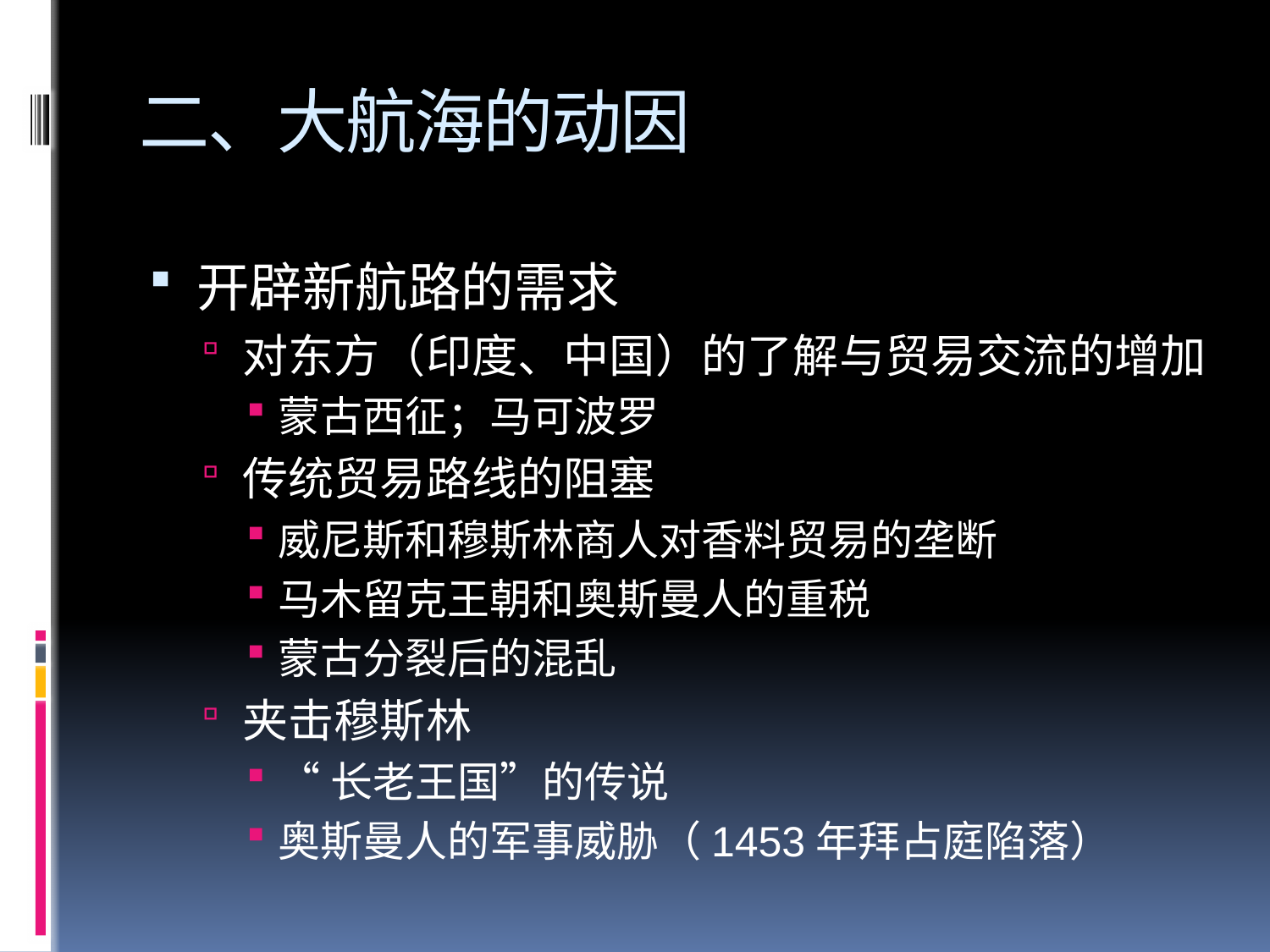

# 二、大航海的动因
开辟新航路的需求
对东方（印度、中国）的了解与贸易交流的增加
蒙古西征；马可波罗
传统贸易路线的阻塞
威尼斯和穆斯林商人对香料贸易的垄断
马木留克王朝和奥斯曼人的重税
蒙古分裂后的混乱
夹击穆斯林
“长老王国”的传说
奥斯曼人的军事威胁（1453年拜占庭陷落）